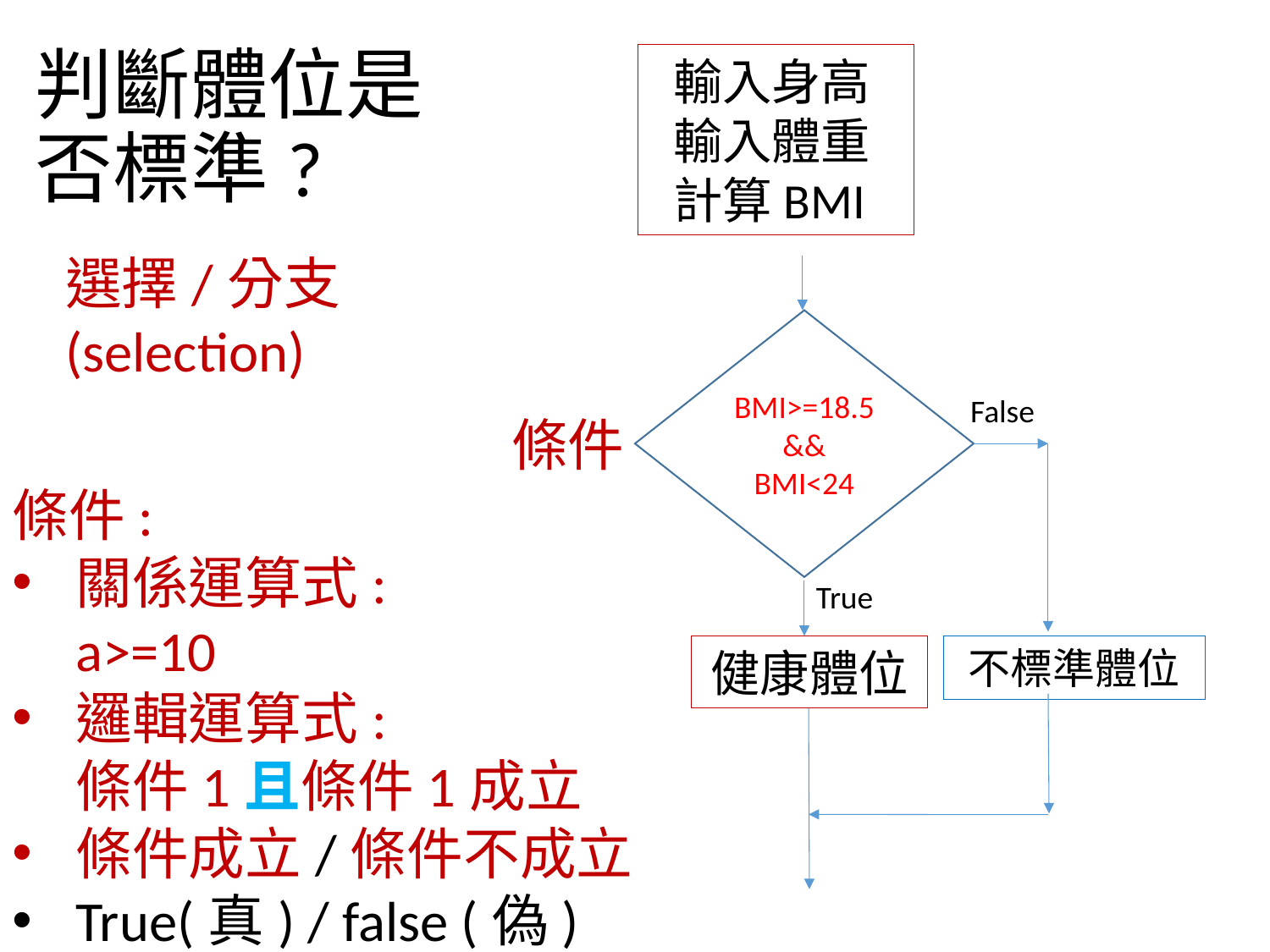

# 判斷體位是否標準?
 輸入身高
 輸入體重
 計算BMI
選擇/分支
(selection)
BMI>=18.5 && BMI<24
False
條件
條件:
關係運算式:
a>=10
邏輯運算式:
條件1且條件1成立
條件成立/條件不成立
True(真) / false (偽)

True
健康體位
不標準體位